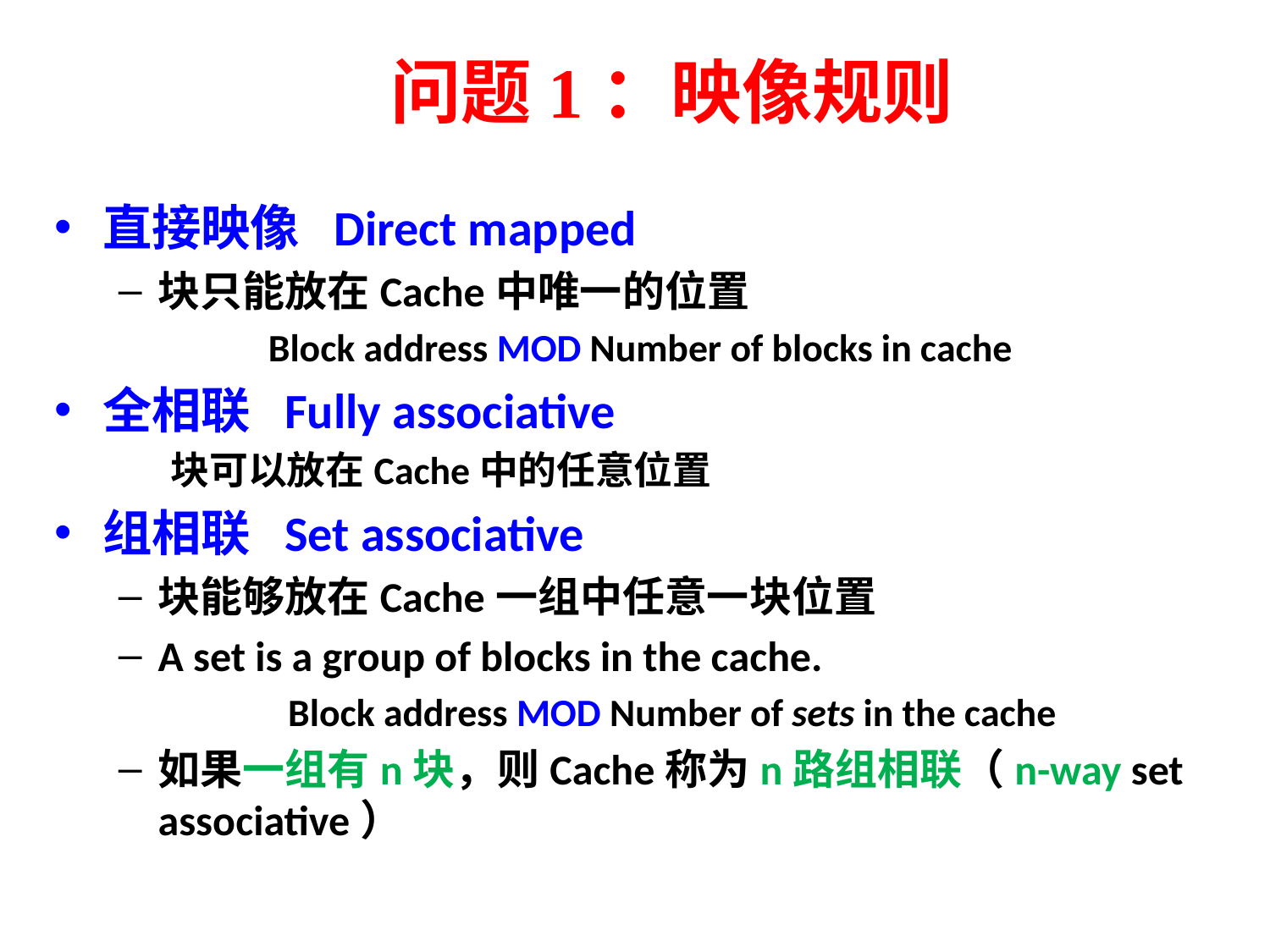

# 问题1：映像规则
直接映像  Direct mapped
块只能放在Cache中唯一的位置
Block address MOD Number of blocks in cache
全相联  Fully associative
            块可以放在Cache中的任意位置
组相联  Set associative
块能够放在Cache一组中任意一块位置
A set is a group of blocks in the cache.
Block address MOD Number of sets in the cache
如果一组有n块，则Cache称为n路组相联（n-way set associative）
22